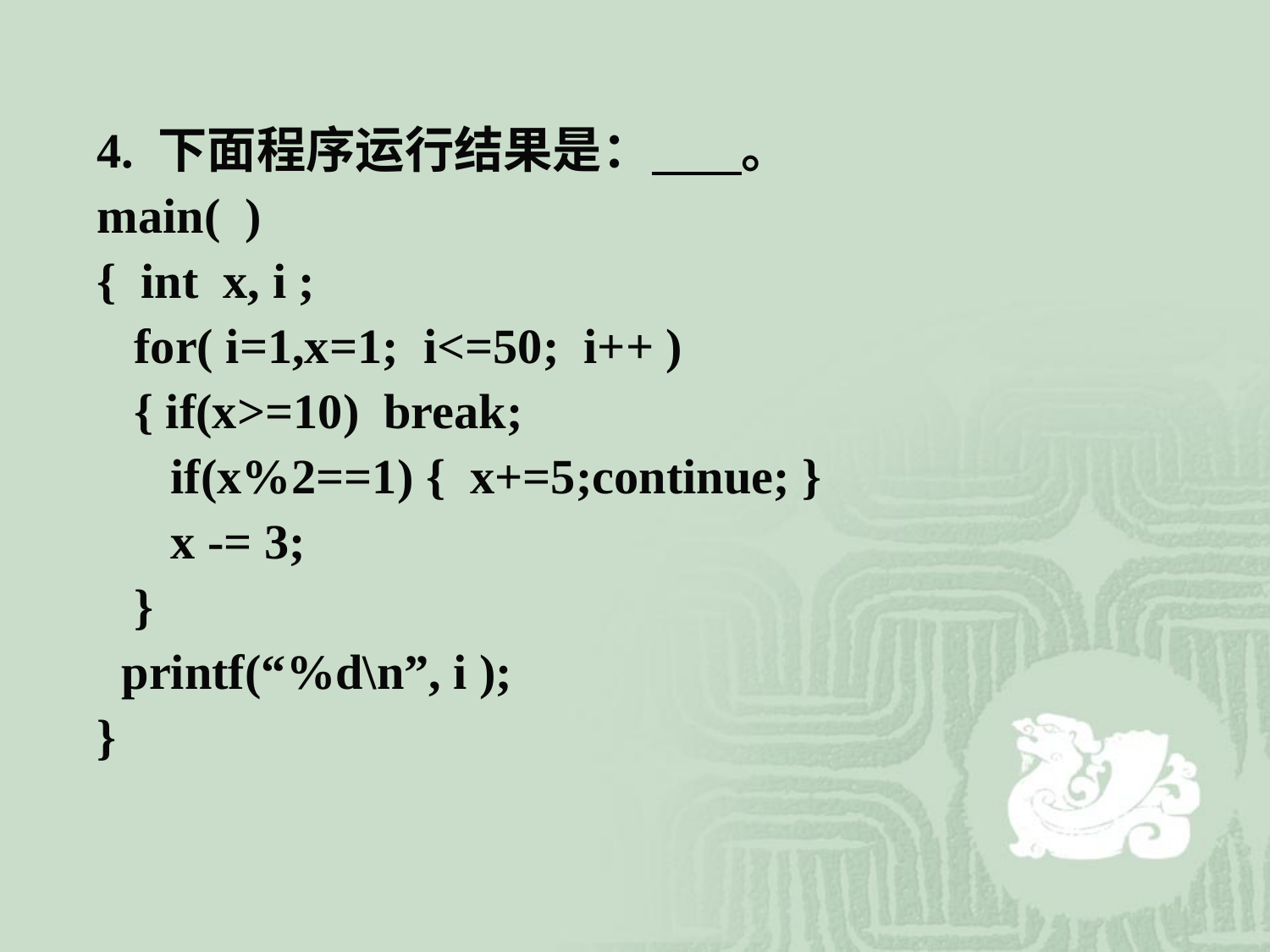

4. 下面程序运行结果是：        。
main(  )
{  int  x, i ;
   for( i=1,x=1;  i<=50;  i++ )
   { if(x>=10)  break;
      if(x%2==1) {  x+=5;continue; }
      x -= 3;
   }
  printf(“%d\n”, i );
}